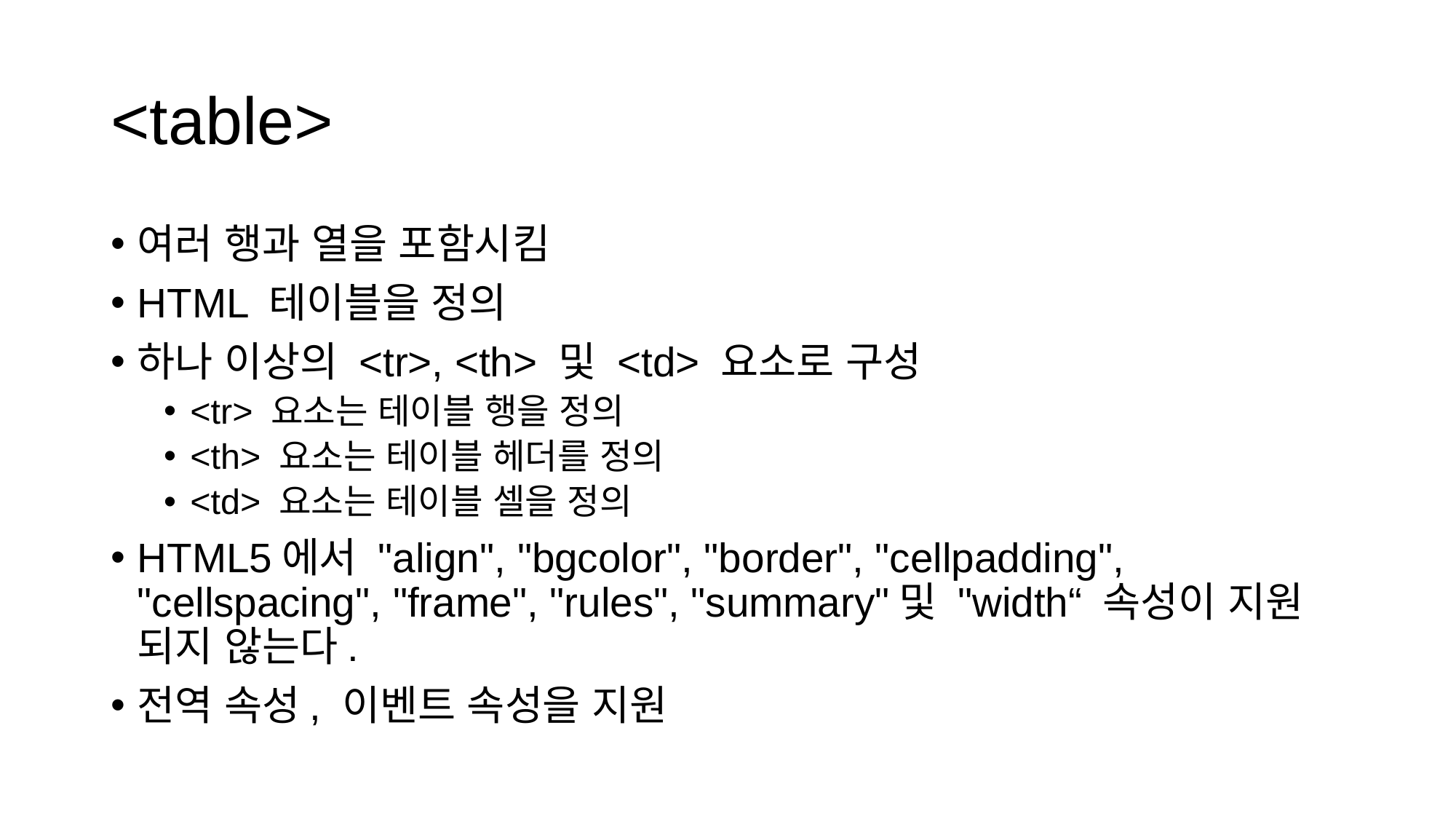

# <table>
여러 행과 열을 포함시킴
HTML 테이블을 정의
하나 이상의 <tr>, <th> 및 <td> 요소로 구성
<tr> 요소는 테이블 행을 정의
<th> 요소는 테이블 헤더를 정의
<td> 요소는 테이블 셀을 정의
HTML5에서 "align", "bgcolor", "border", "cellpadding", "cellspacing", "frame", "rules", "summary"및 "width“ 속성이 지원 되지 않는다.
전역 속성, 이벤트 속성을 지원